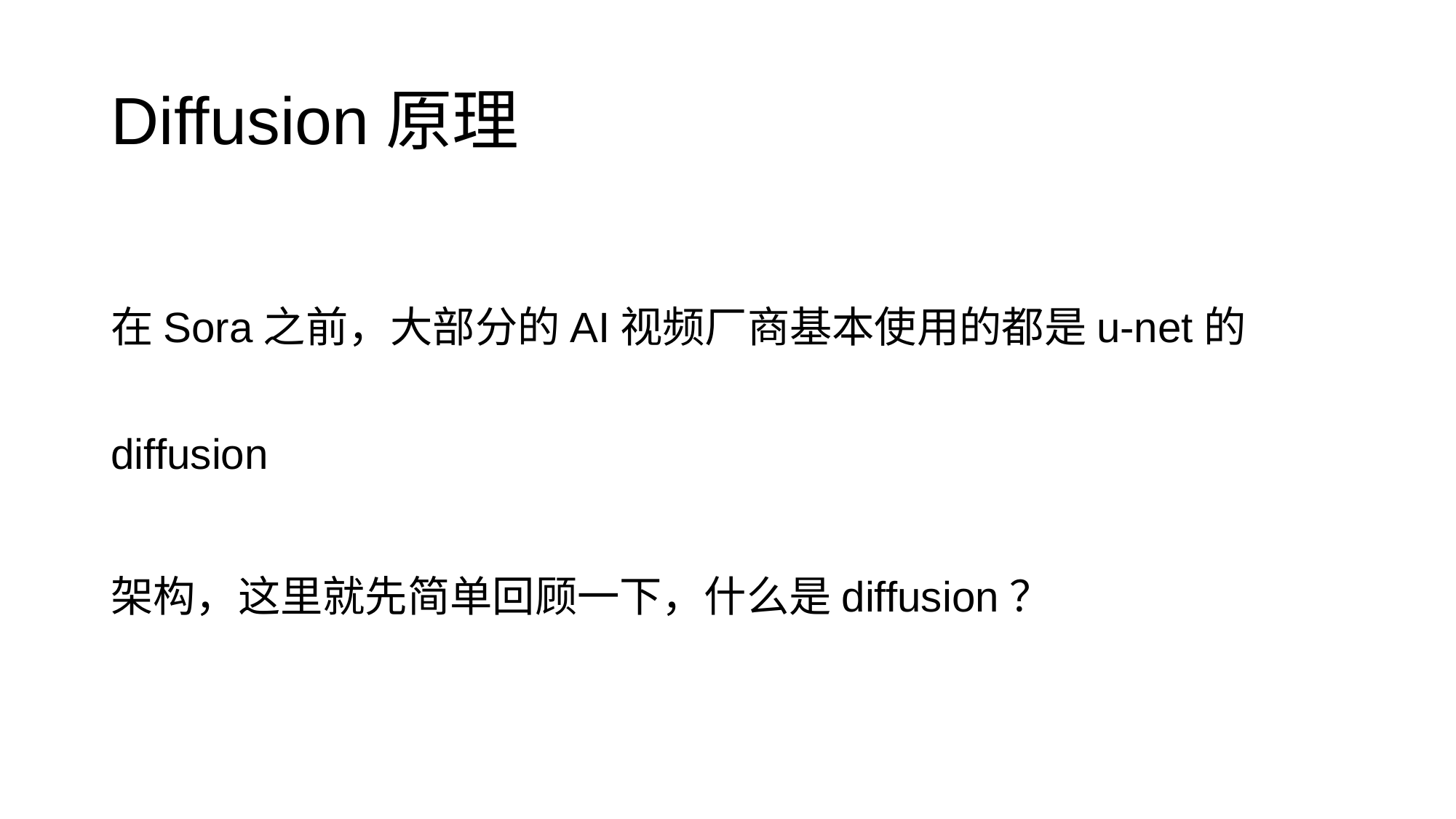

# Diffusion原理
在Sora之前，大部分的AI视频厂商基本使用的都是u-net的diffusion
架构，这里就先简单回顾一下，什么是diffusion？